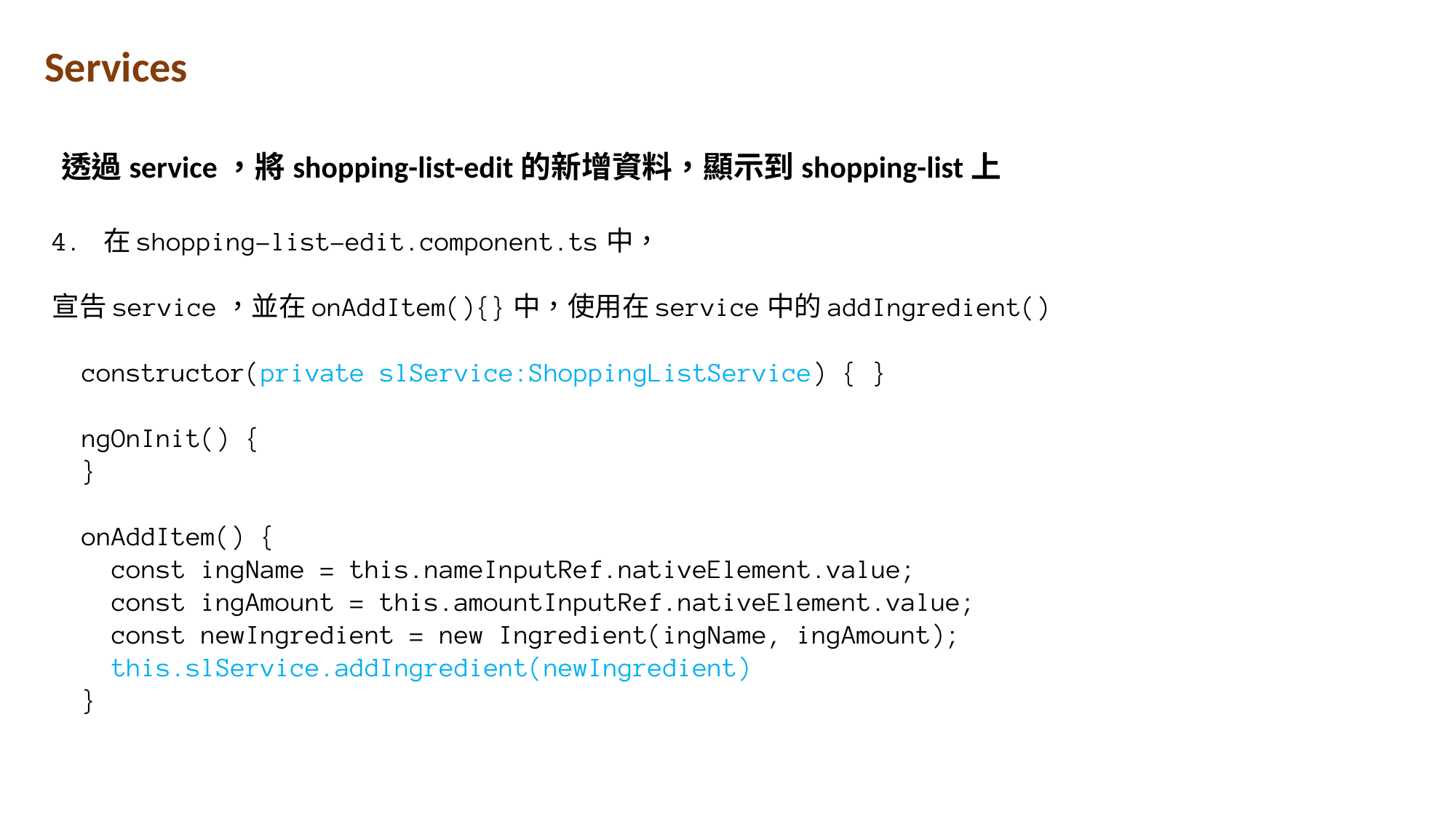

Services
透過service，將shopping-list-edit的新增資料，顯示到shopping-list上
4. 在shopping-list-edit.component.ts中，

宣告service，並在onAddItem(){}中，使用在service中的addIngredient()

  constructor(private slService:ShoppingListService) { }
  ngOnInit() {
  }
  onAddItem() {
    const ingName = this.nameInputRef.nativeElement.value;
    const ingAmount = this.amountInputRef.nativeElement.value;
    const newIngredient = new Ingredient(ingName, ingAmount);
    this.slService.addIngredient(newIngredient)
  }